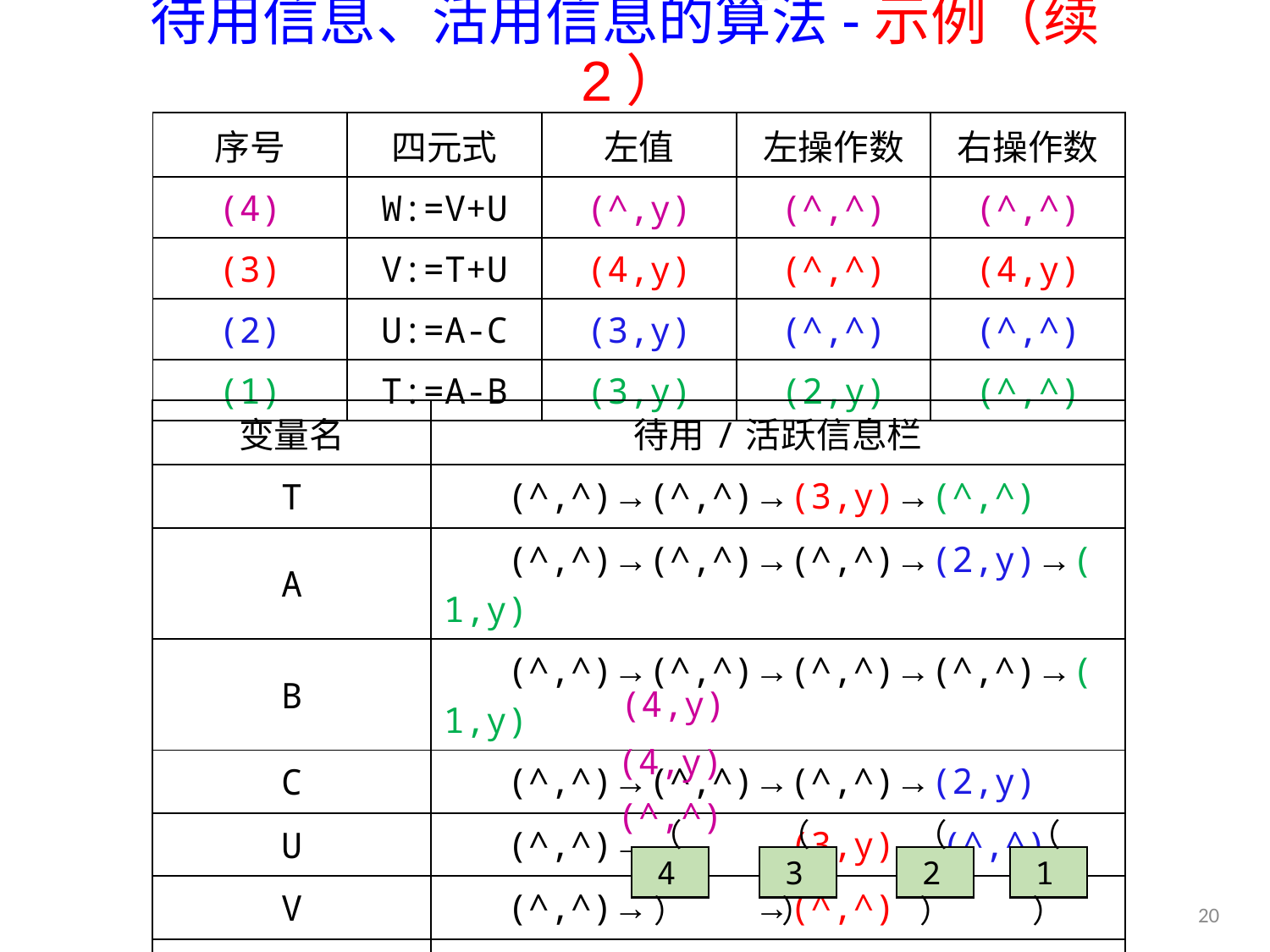

# 待用信息、活用信息的算法-示例（续2）
| 序号 | 四元式 | 左值 | 左操作数 | 右操作数 |
| --- | --- | --- | --- | --- |
| (4) | W:=V+U | (^,y) | (^,^) | (^,^) |
| (3) | V:=T+U | (4,y) | (^,^) | (4,y) |
| (2) | U:=A-C | (3,y) | (^,^) | (^,^) |
| (1) | T:=A-B | (3,y) | (2,y) | (^,^) |
| 变量名 | 待用/活跃信息栏 |
| --- | --- |
| T | (^,^)→(^,^)→(3,y)→(^,^) |
| A | (^,^)→(^,^)→(^,^)→(2,y)→(1,y) |
| B | (^,^)→(^,^)→(^,^)→(^,^)→(1,y) |
| C | (^,^)→(^,^)→(^,^)→(2,y) |
| U | (^,^)→ →(3,y)→ (^,^) |
| V | (^,^)→ →(^,^) |
| W | (^,y)→ |
(4,y)
(4,y)
(^,^)
（4）
（3）
（2）
（1）
20